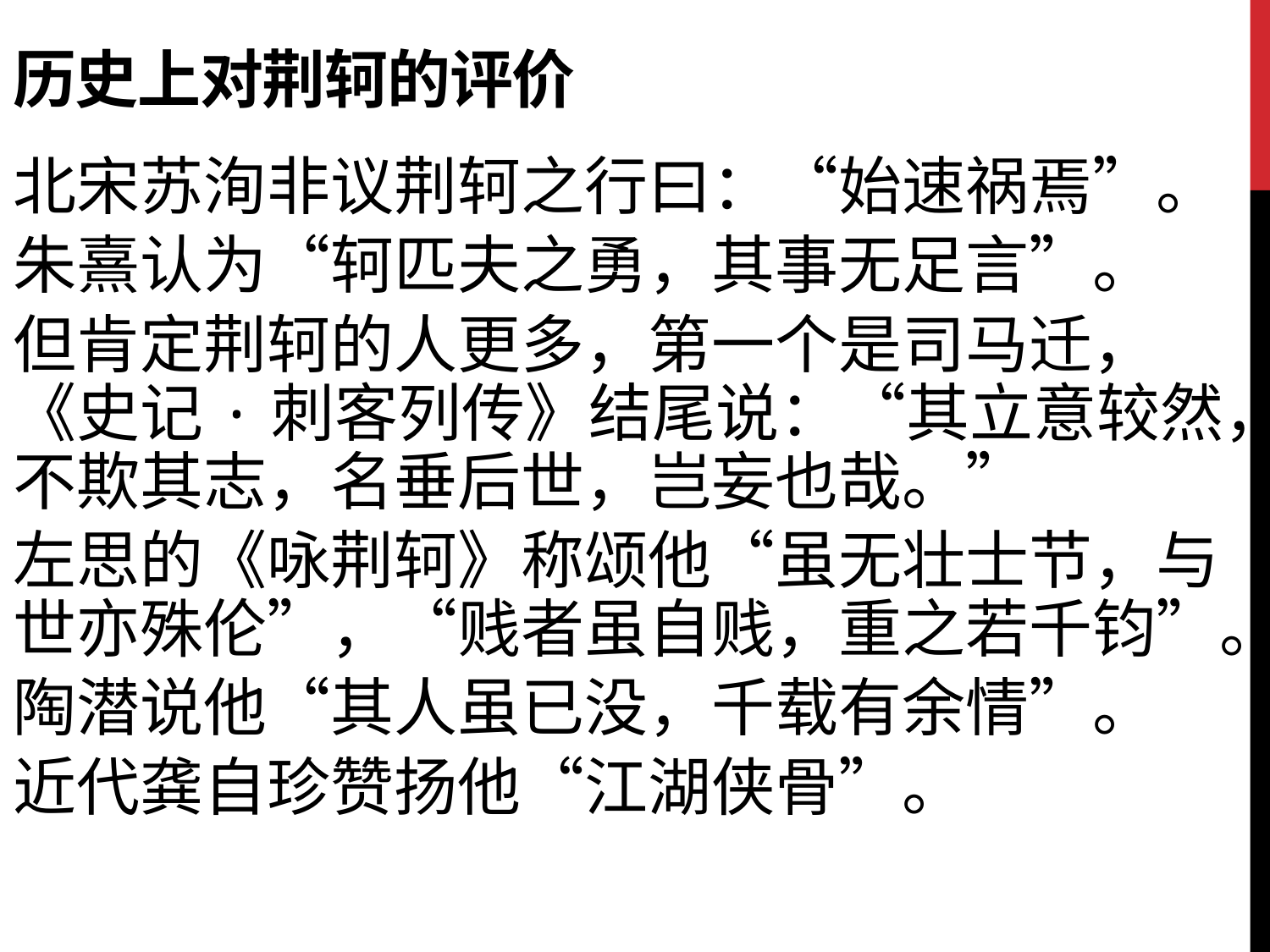

历史上对荆轲的评价
北宋苏洵非议荆轲之行曰：“始速祸焉”。
朱熹认为“轲匹夫之勇，其事无足言”。
但肯定荆轲的人更多，第一个是司马迁，《史记·刺客列传》结尾说：“其立意较然，不欺其志，名垂后世，岂妄也哉。”
左思的《咏荆轲》称颂他“虽无壮士节，与世亦殊伦”，“贱者虽自贱，重之若千钧”。
陶潜说他“其人虽已没，千载有余情”。
近代龚自珍赞扬他“江湖侠骨”。